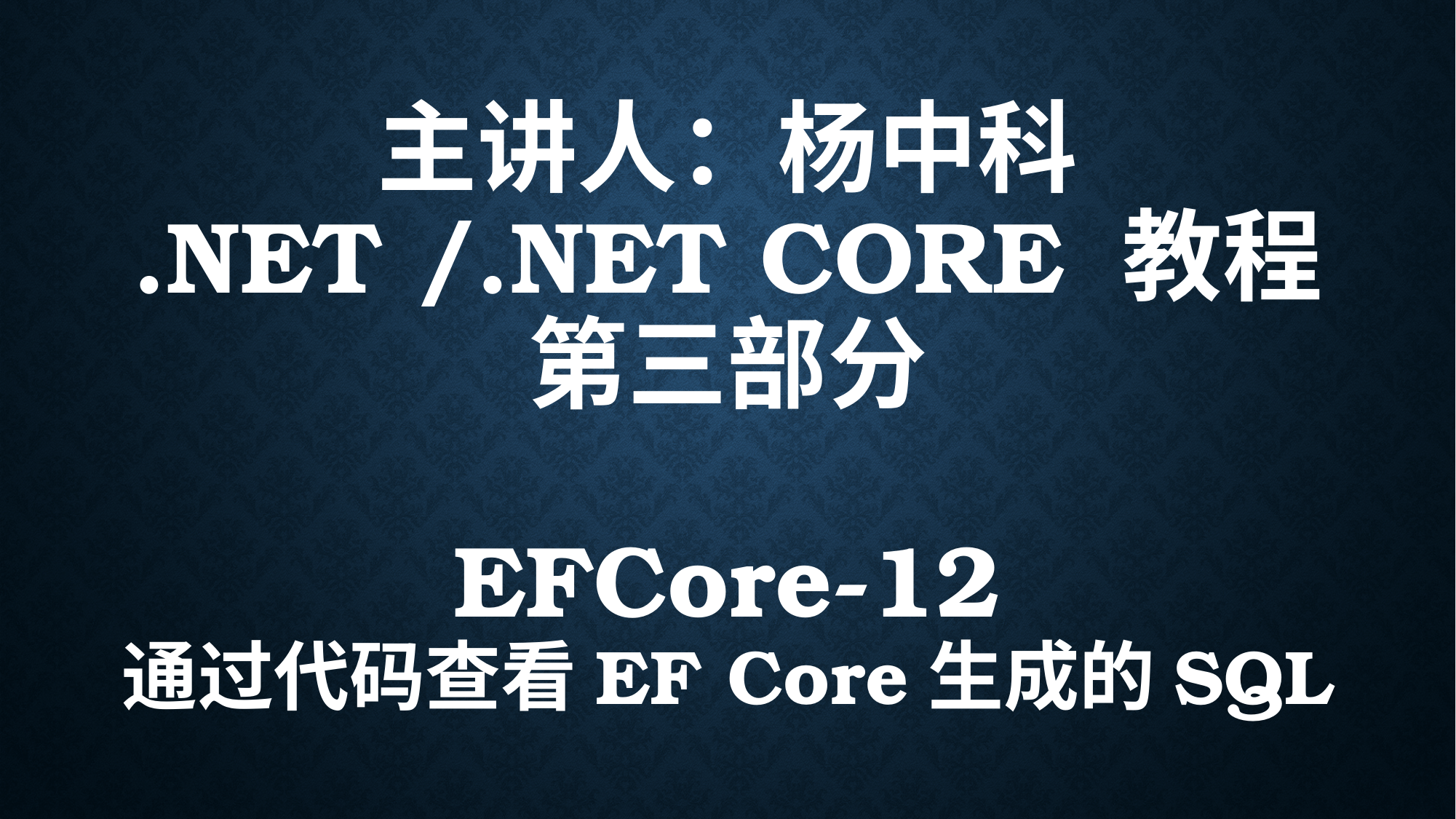

# 主讲人：杨中科 .NET /.NET Core 教程 第三部分 EFCore-12 通过代码查看EF Core生成的SQL